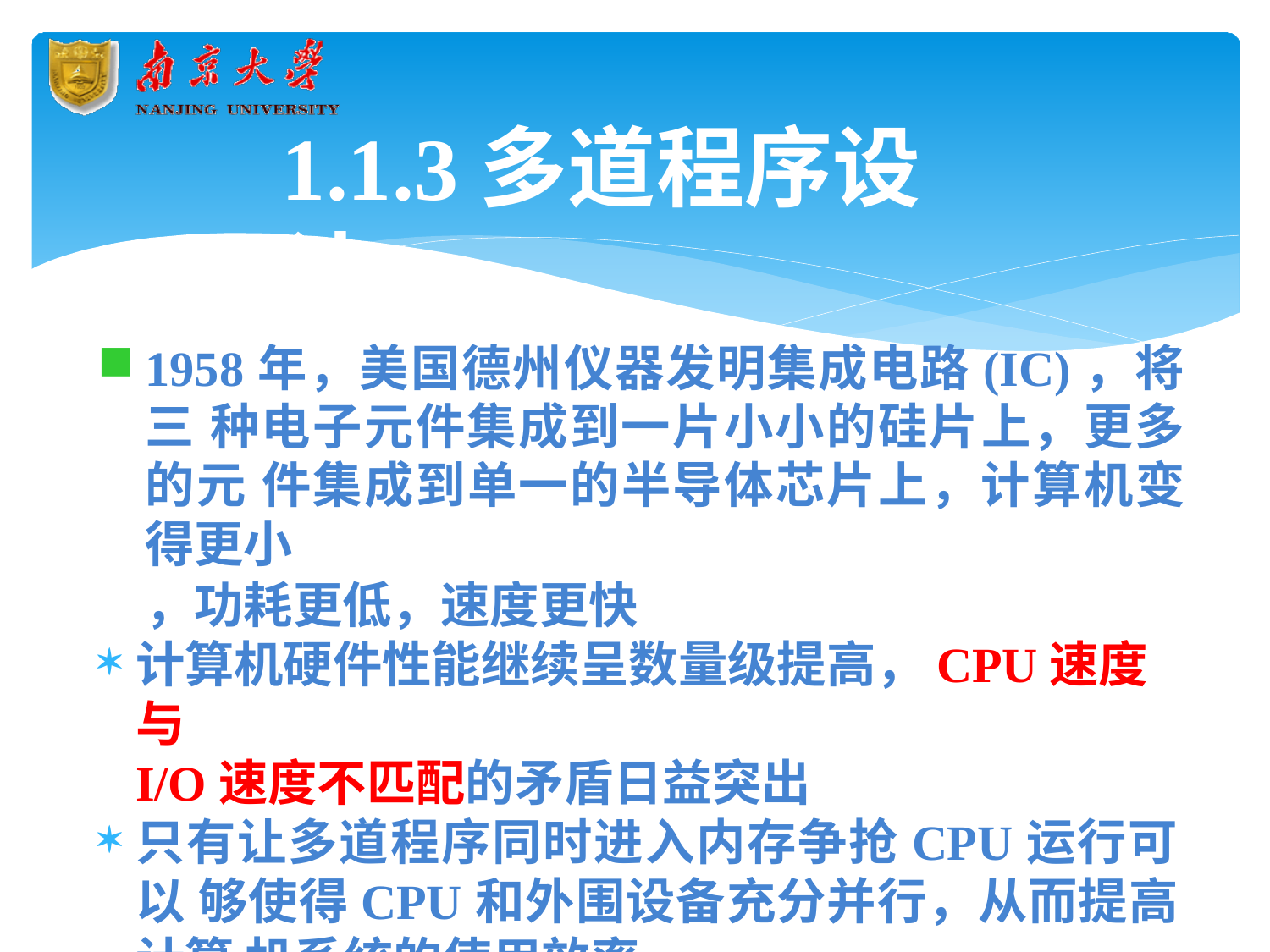

# 1.1.3多道程序设计
1958年，美国德州仪器发明集成电路(IC)，将三 种电子元件集成到一片小小的硅片上，更多的元 件集成到单一的半导体芯片上，计算机变得更小
，功耗更低，速度更快
计算机硬件性能继续呈数量级提高，CPU速度与
I/O速度不匹配的矛盾日益突出
只有让多道程序同时进入内存争抢CPU运行可以 够使得CPU和外围设备充分并行，从而提高计算 机系统的使用效率